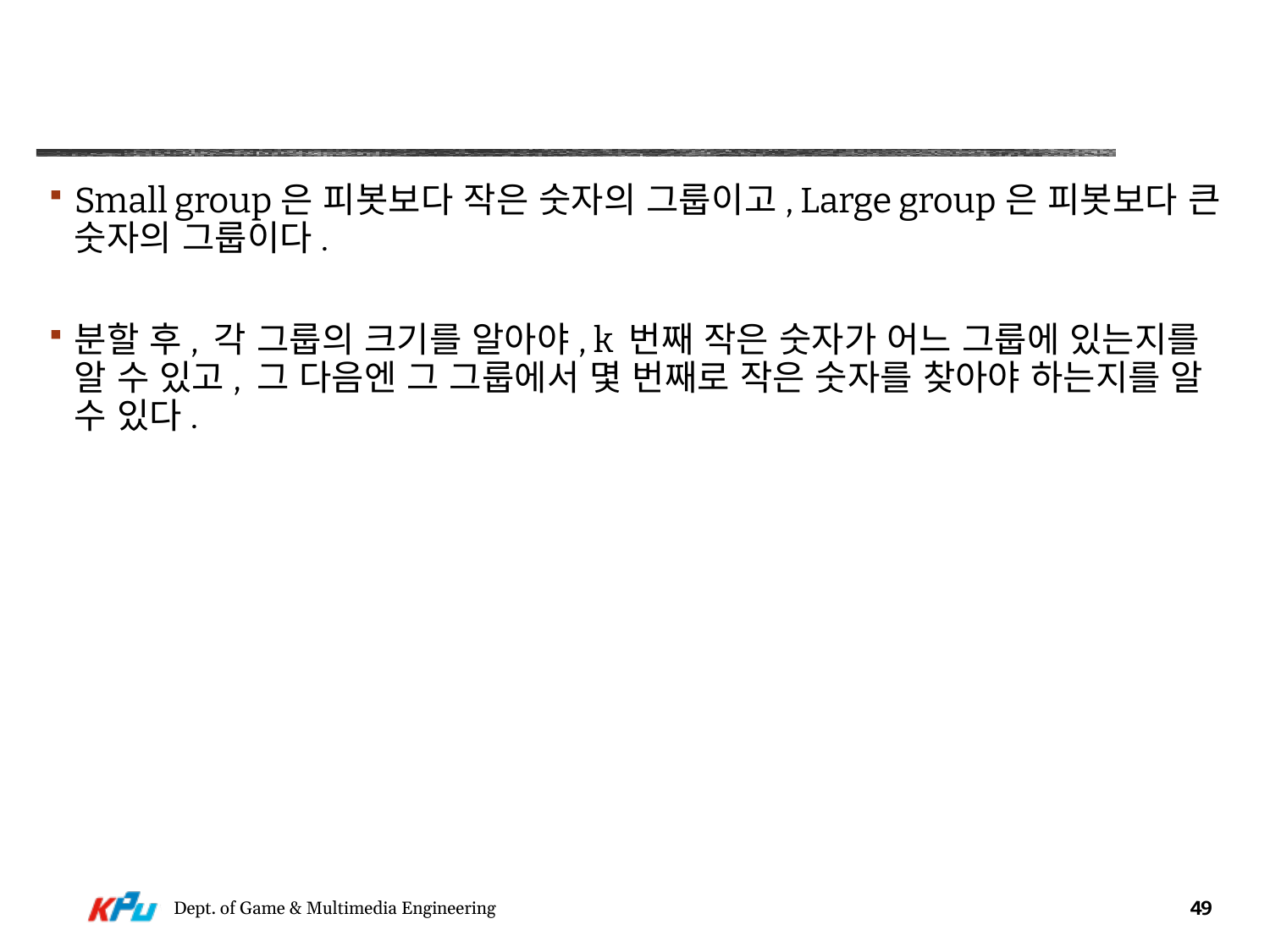

#
Small group은 피봇보다 작은 숫자의 그룹이고, Large group은 피봇보다 큰 숫자의 그룹이다.
분할 후, 각 그룹의 크기를 알아야, k 번째 작은 숫자가 어느 그룹에 있는지를 알 수 있고, 그 다음엔 그 그룹에서 몇 번째로 작은 숫자를 찾아야 하는지를 알 수 있다.

Dept. of Game & Multimedia Engineering
49